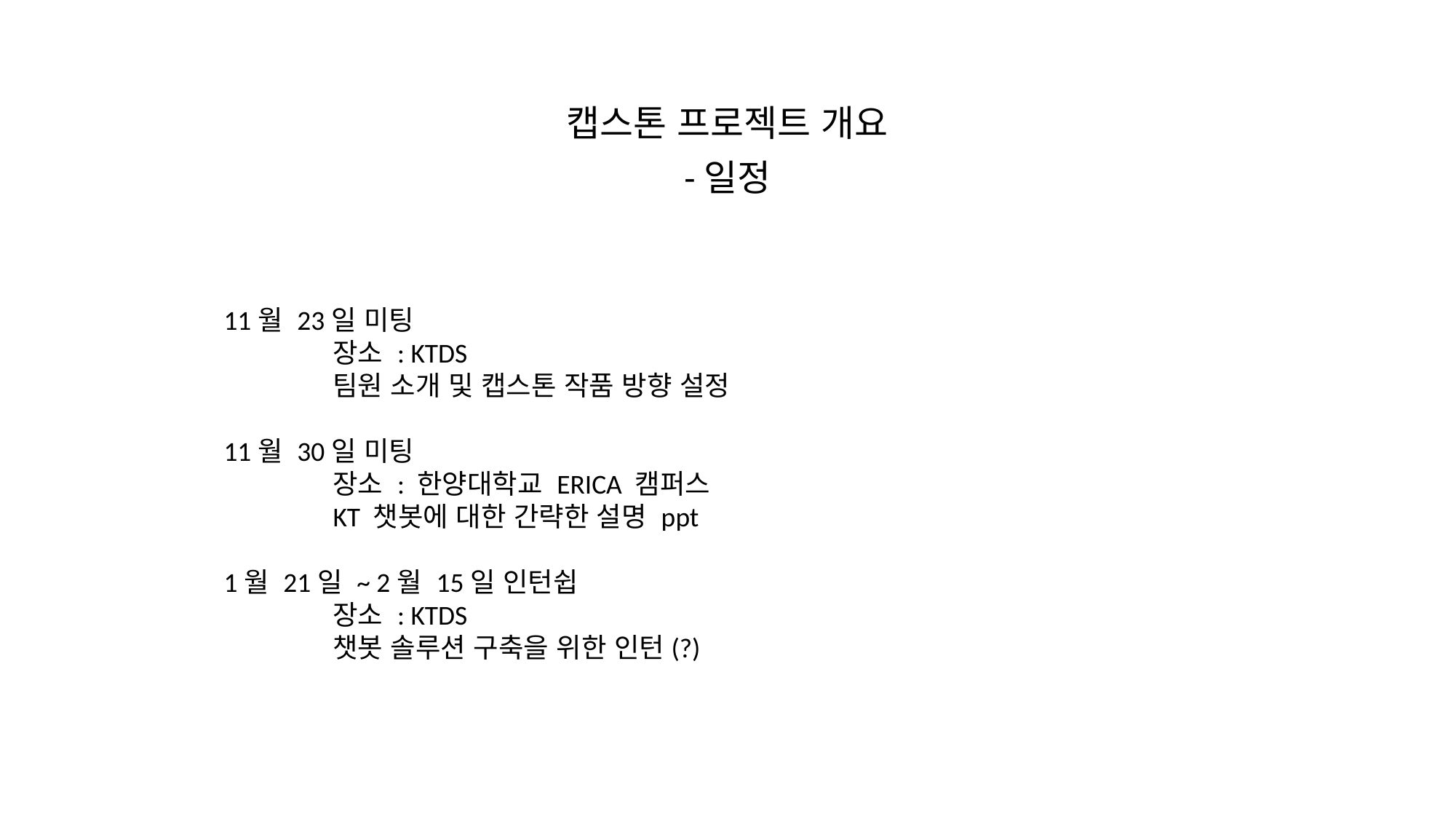

캡스톤 프로젝트 개요
-일정
11월 23일 미팅
	장소 : KTDS
	팀원 소개 및 캡스톤 작품 방향 설정

11월 30일 미팅
	장소 : 한양대학교 ERICA 캠퍼스
	KT 챗봇에 대한 간략한 설명 ppt

1월 21일 ~ 2월 15일 인턴쉽
	장소 : KTDS
	챗봇 솔루션 구축을 위한 인턴(?)